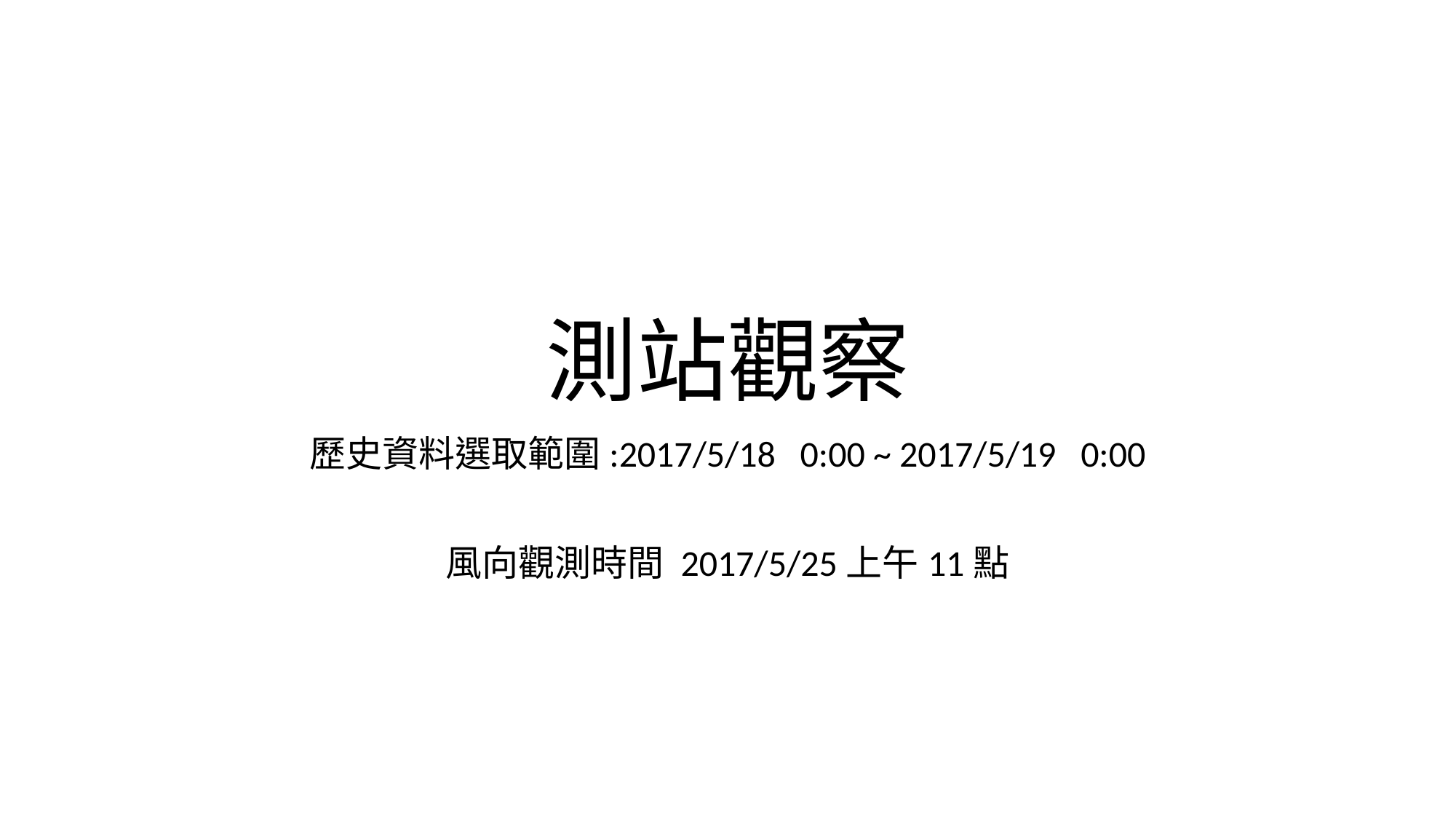

# 測站觀察
歷史資料選取範圍:2017/5/18   0:00 ~ 2017/5/19   0:00

風向觀測時間 2017/5/25上午11點